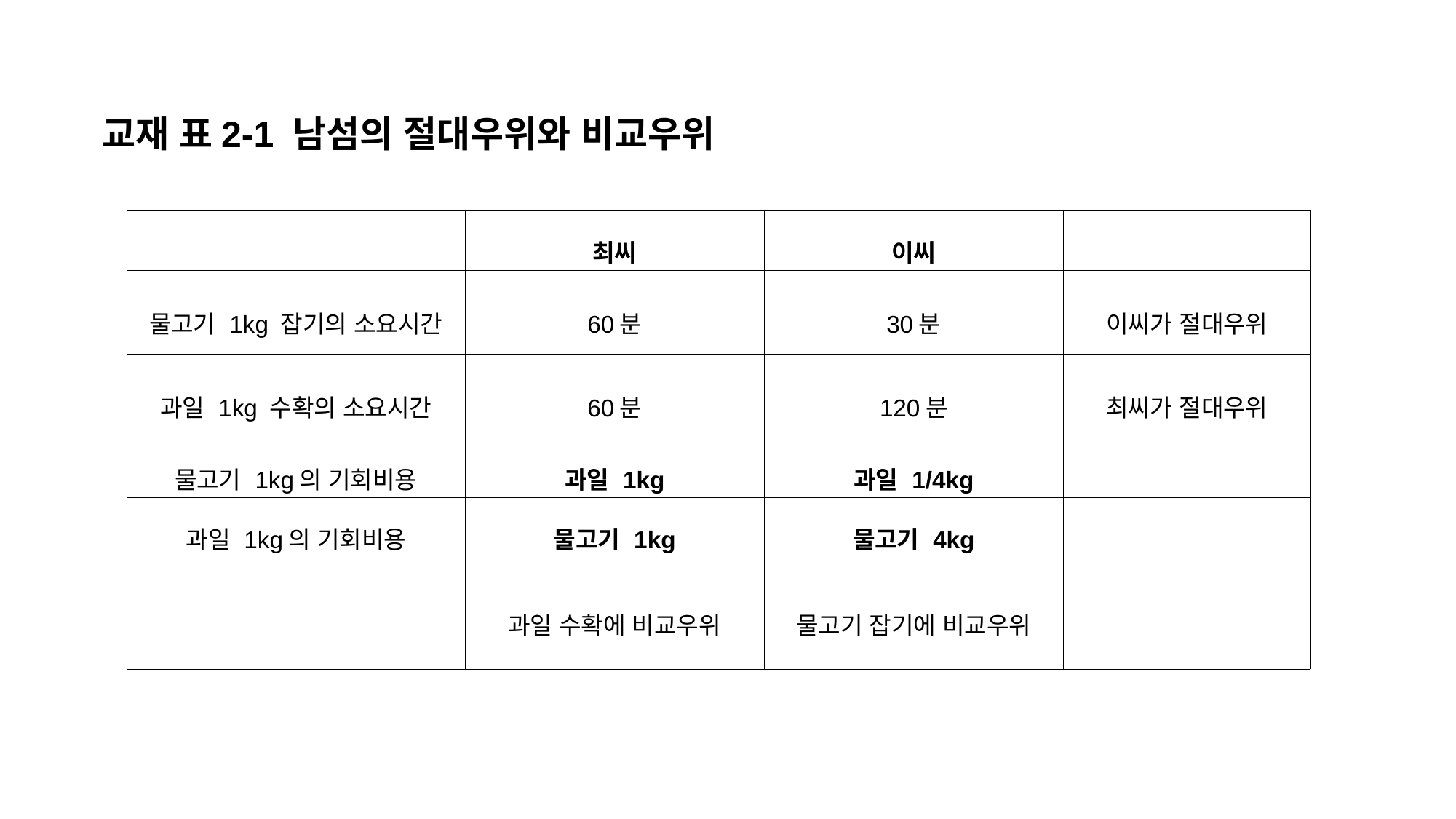

교재 표2-1 남섬의 절대우위와 비교우위
|  | 최씨 | 이씨 |  |
| --- | --- | --- | --- |
| 물고기 1kg 잡기의 소요시간 | 60분 | 30분 | 이씨가 절대우위 |
| 과일 1kg 수확의 소요시간 | 60분 | 120분 | 최씨가 절대우위 |
| 물고기 1kg의 기회비용 | 과일 1kg | 과일 1/4kg |  |
| 과일 1kg의 기회비용 | 물고기 1kg | 물고기 4kg |  |
|  | 과일 수확에 비교우위 | 물고기 잡기에 비교우위 |  |